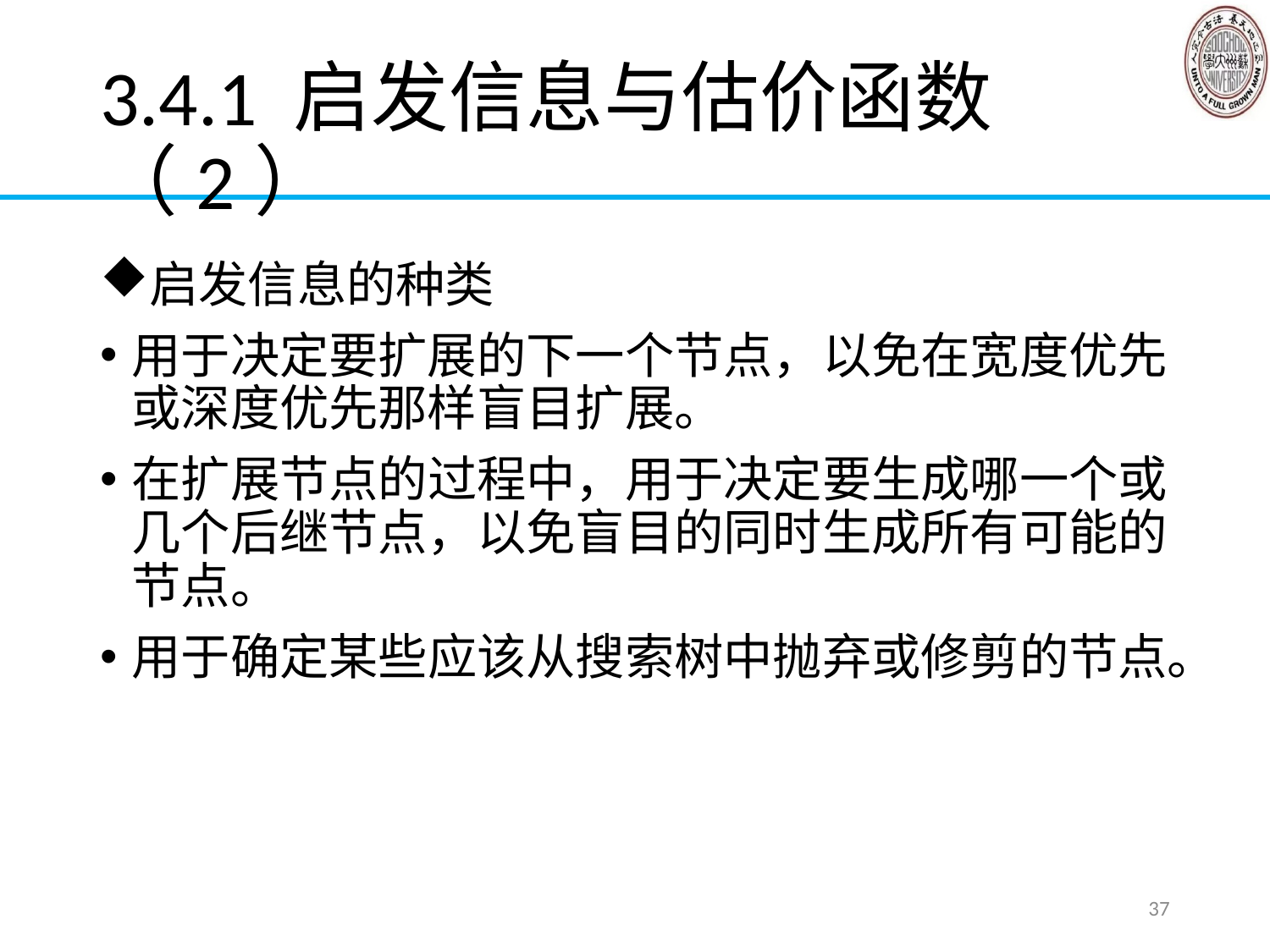

# 3.4.1 启发信息与估价函数（2）
启发信息的种类
用于决定要扩展的下一个节点，以免在宽度优先或深度优先那样盲目扩展。
在扩展节点的过程中，用于决定要生成哪一个或几个后继节点，以免盲目的同时生成所有可能的节点。
用于确定某些应该从搜索树中抛弃或修剪的节点。

37